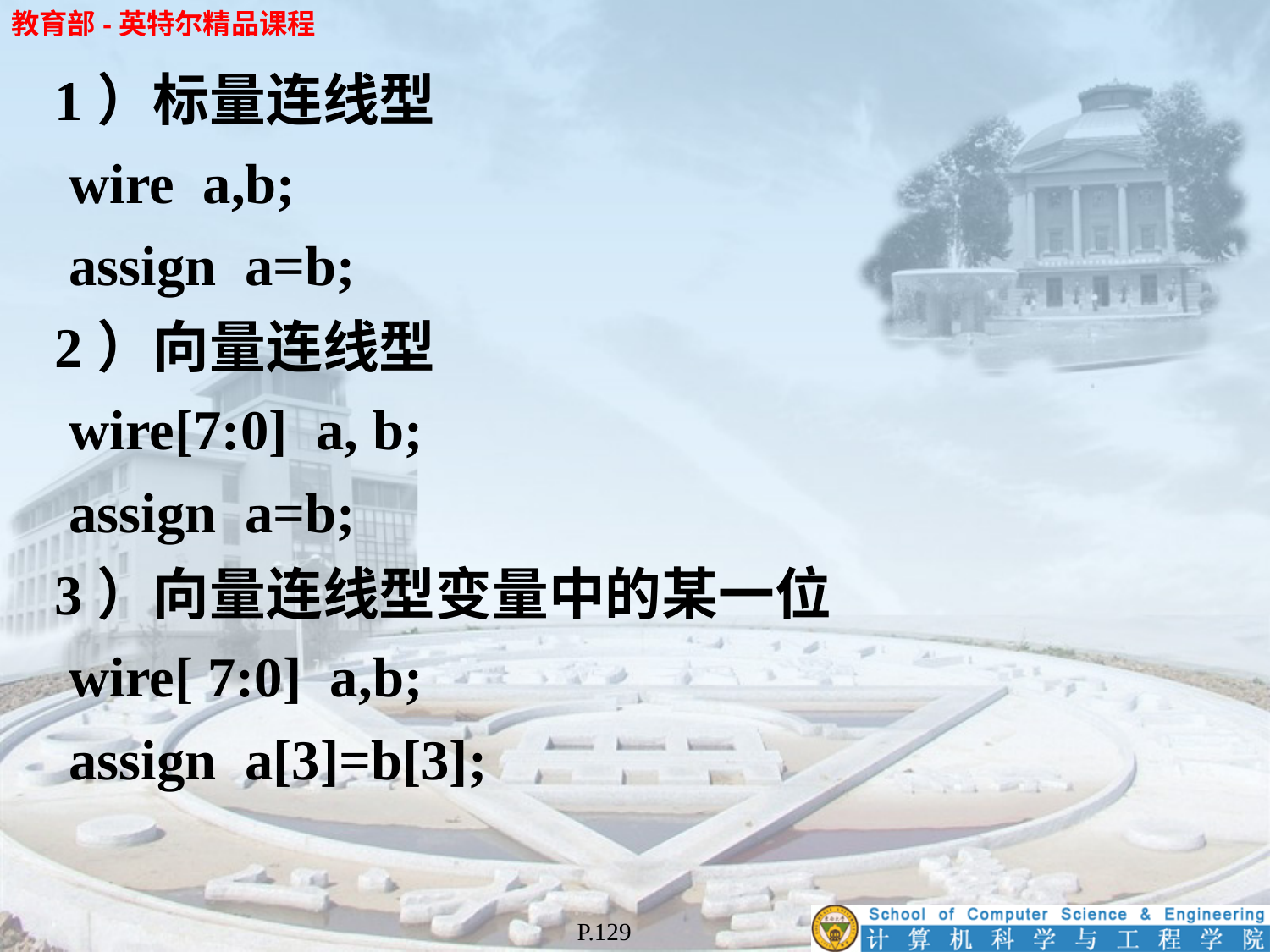

1）标量连线型
 wire  a,b;
 assign  a=b;
2）向量连线型
 wire[7:0]  a, b;
 assign  a=b;
3）向量连线型变量中的某一位
 wire[ 7:0]  a,b;
 assign  a[3]=b[3];
P.129